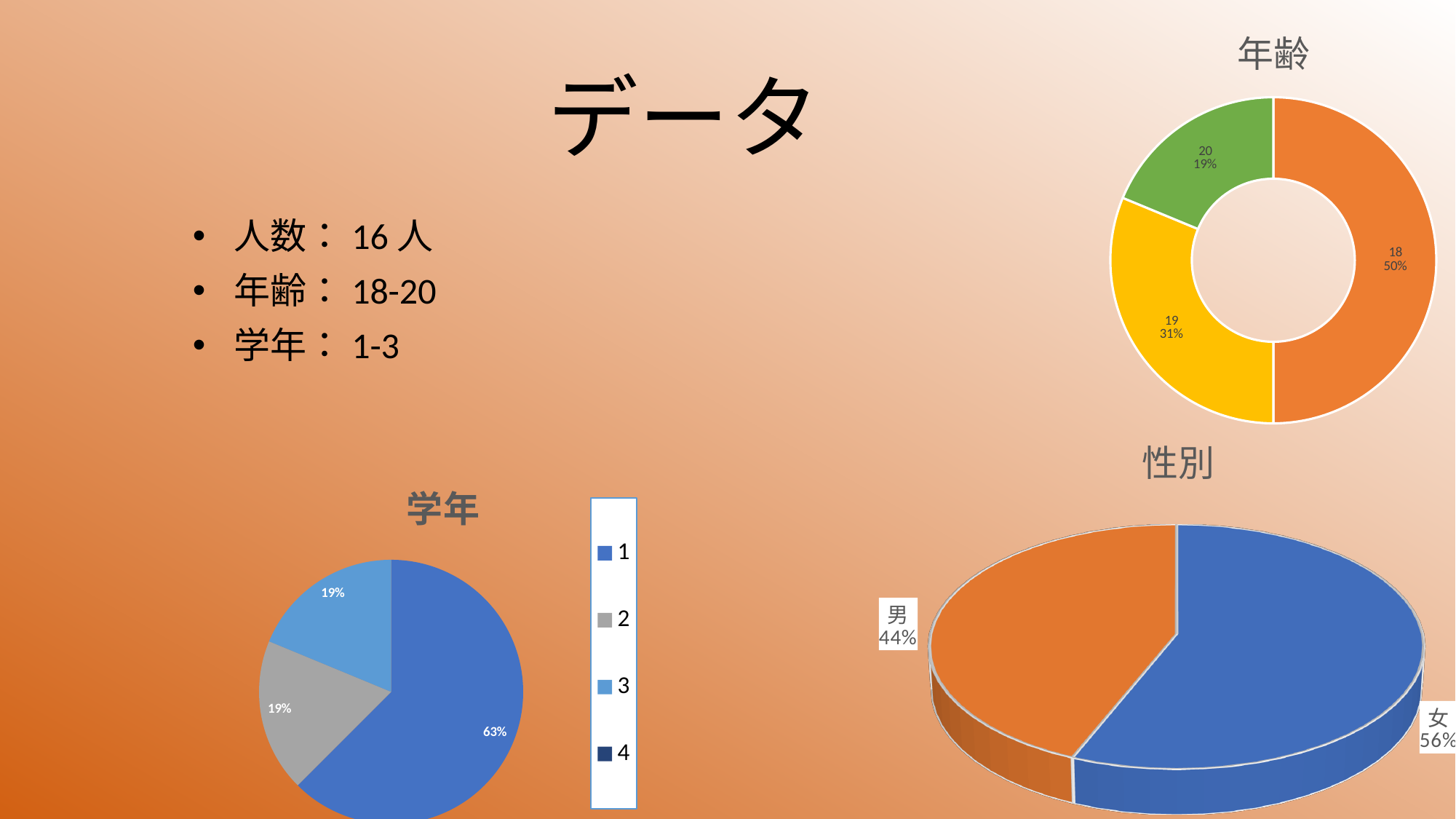

### Chart:

| Category | 年齢 |
|---|---|
| 18 | 8.0 |
| 19 | 5.0 |
| 20 | 3.0 |
# データ
人数：16人
年齢：18-20
学年：1-3

[unsupported chart]

### Chart: 学年

| Category | 学年 |
|---|---|
| 1 | 10.0 |
| 2 | 3.0 |
| 3 | 3.0 |
| 4 | 0.0 |